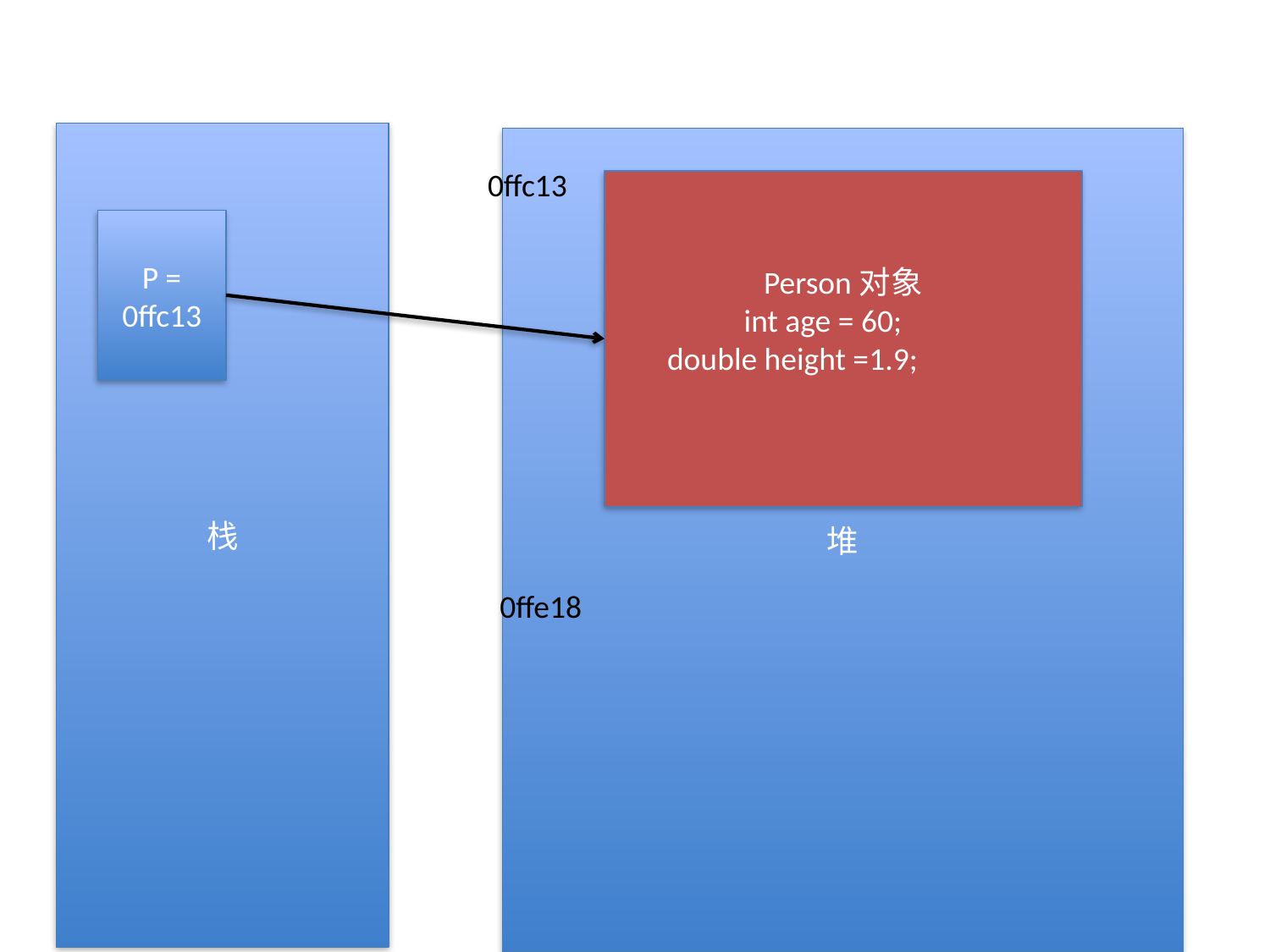

栈
堆
0ffc13
Person对象
	int age = 60;
       double height =1.9;

P = 0ffc13
0ffe18